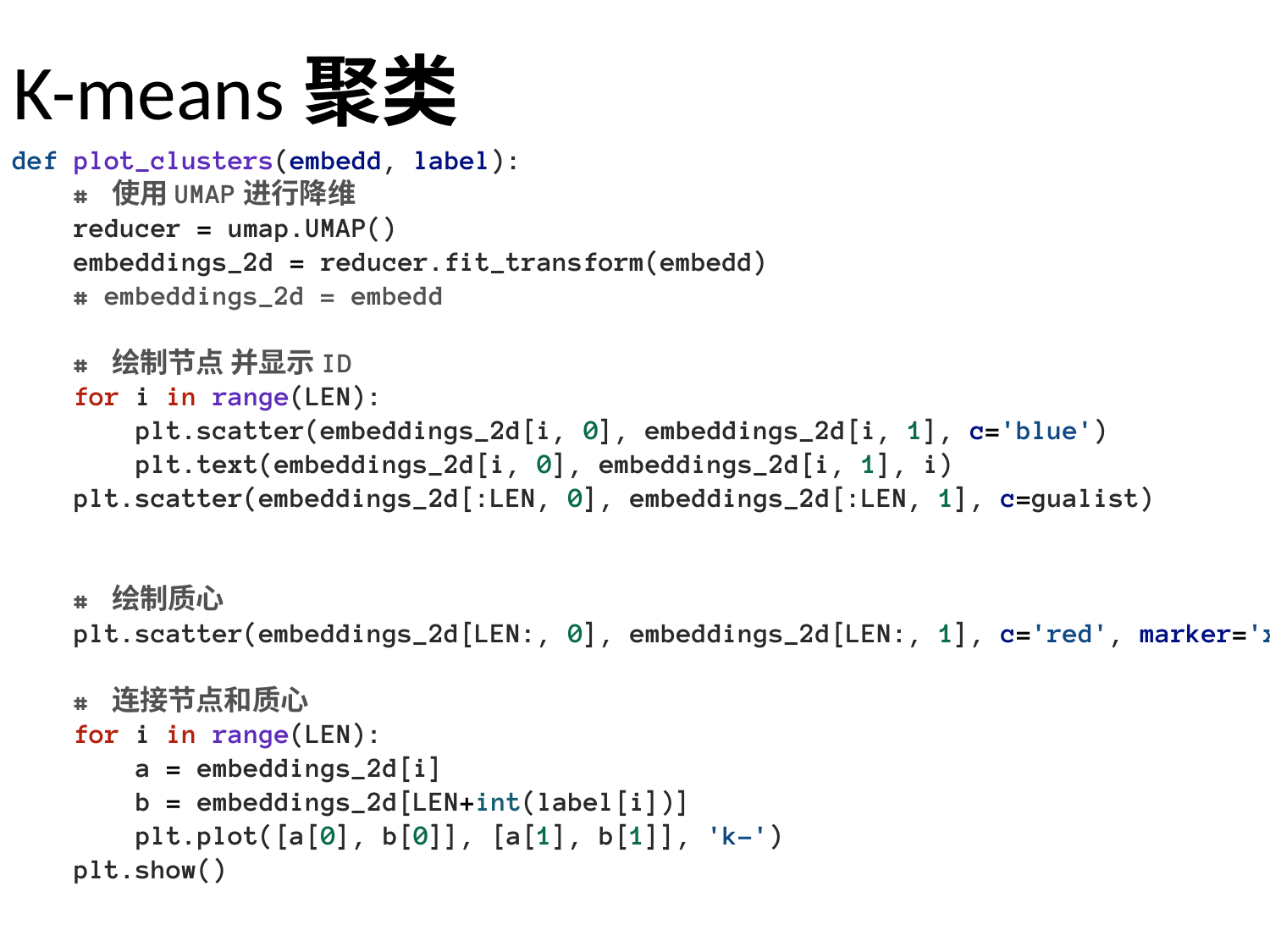

# K-means聚类
def plot_clusters(embedd, label):
    # 使用UMAP进行降维
    reducer = umap.UMAP()
    embeddings_2d = reducer.fit_transform(embedd)
    # embeddings_2d = embedd
    # 绘制节点 并显示ID
    for i in range(LEN):
        plt.scatter(embeddings_2d[i, 0], embeddings_2d[i, 1], c='blue')
        plt.text(embeddings_2d[i, 0], embeddings_2d[i, 1], i)
    plt.scatter(embeddings_2d[:LEN, 0], embeddings_2d[:LEN, 1], c=gualist)
    # 绘制质心
    plt.scatter(embeddings_2d[LEN:, 0], embeddings_2d[LEN:, 1], c='red', marker='x')
    # 连接节点和质心
    for i in range(LEN):
        a = embeddings_2d[i]
        b = embeddings_2d[LEN+int(label[i])]
        plt.plot([a[0], b[0]], [a[1], b[1]], 'k-')
    plt.show()